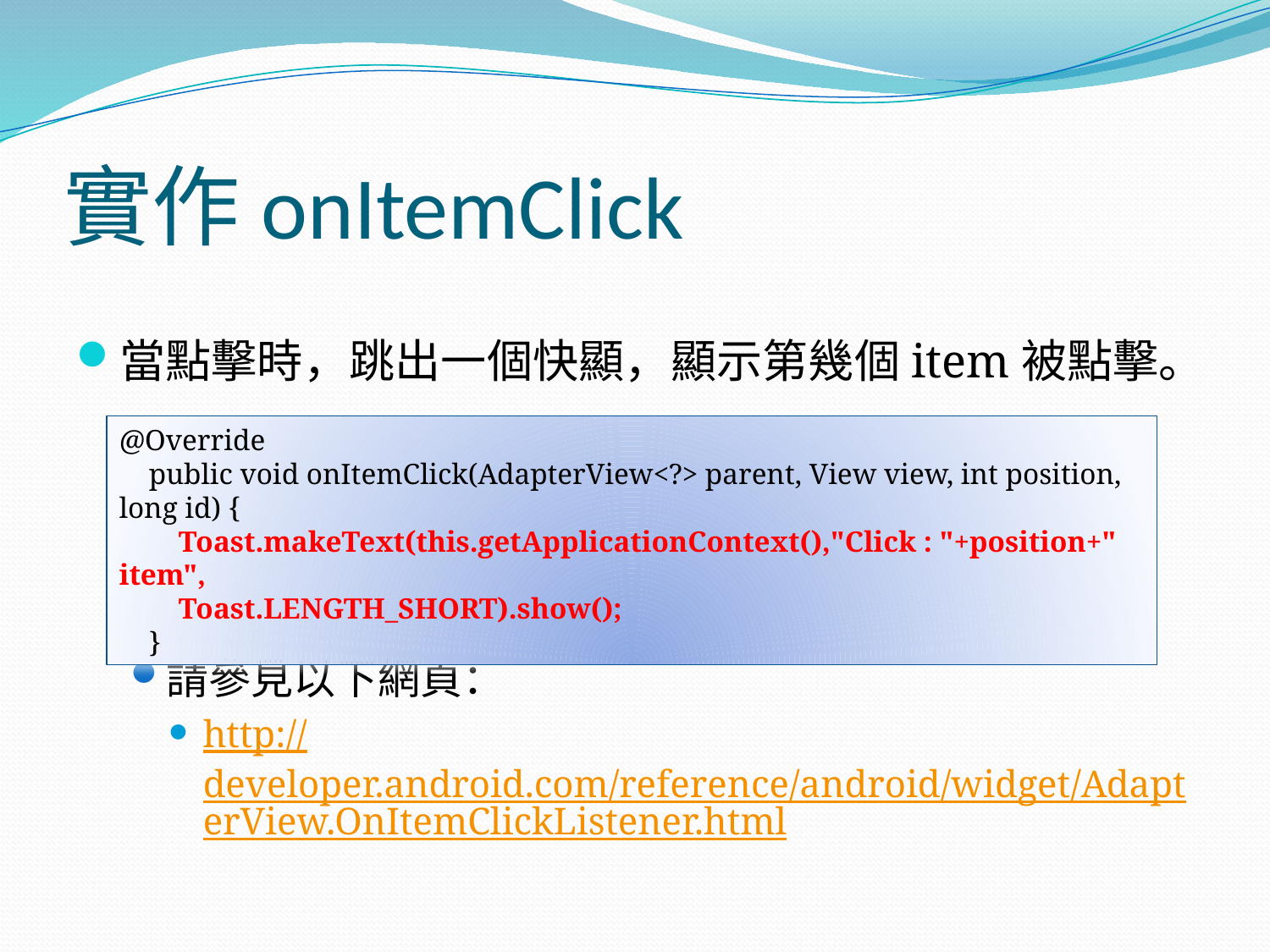

# 實作onItemClick
當點擊時，跳出一個快顯，顯示第幾個item被點擊。

請參見以下網頁：
http://developer.android.com/reference/android/widget/AdapterView.OnItemClickListener.html

@Override
    public void onItemClick(AdapterView<?> parent, View view, int position, long id) {
        Toast.makeText(this.getApplicationContext(),"Click : "+position+" item",
        Toast.LENGTH_SHORT).show();
    }